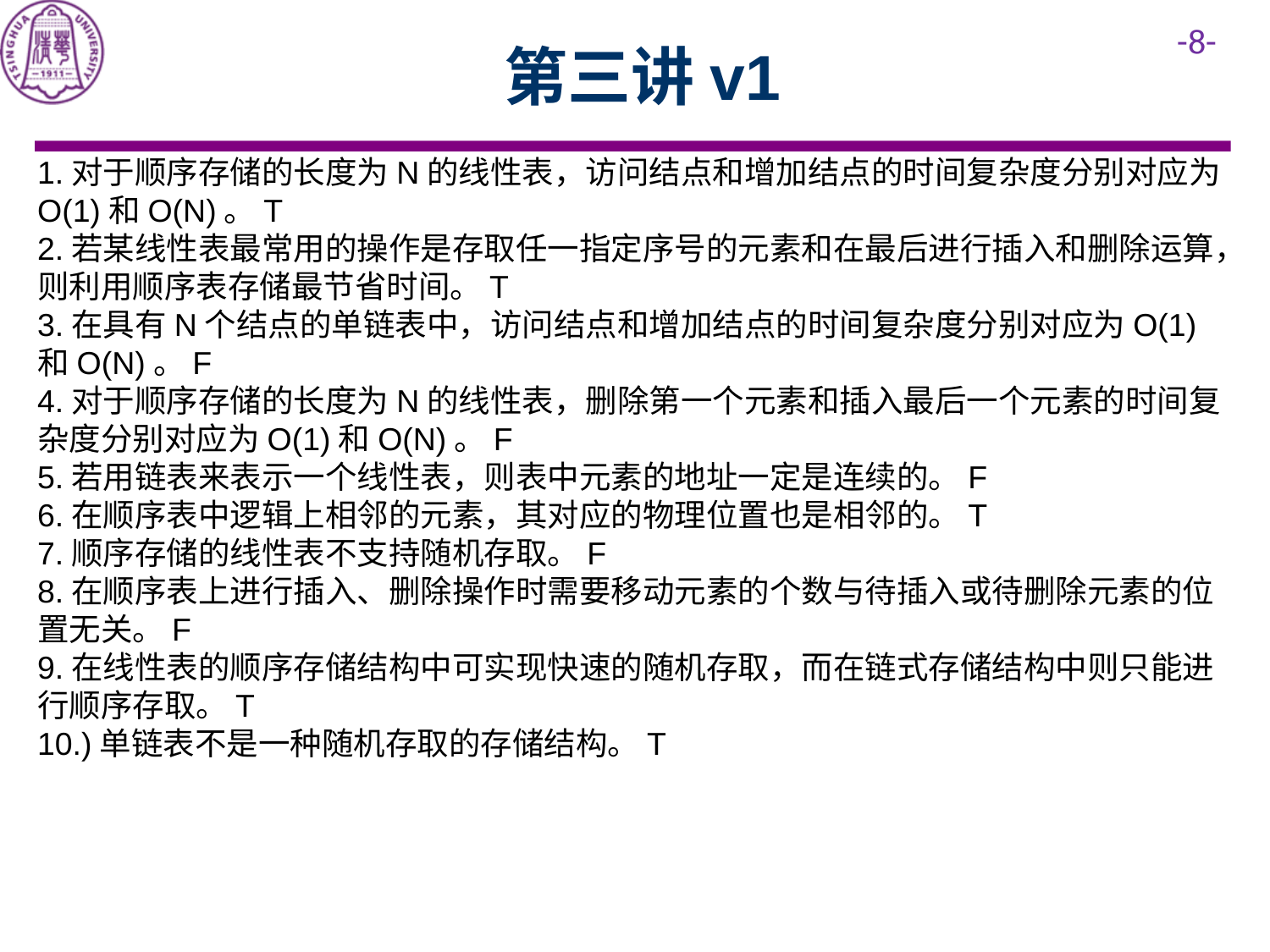

# 第三讲v1
1.对于顺序存储的长度为N的线性表，访问结点和增加结点的时间复杂度分别对应为O(1)和O(N)。T
2.若某线性表最常用的操作是存取任一指定序号的元素和在最后进行插入和删除运算，则利用顺序表存储最节省时间。T
3.在具有N个结点的单链表中，访问结点和增加结点的时间复杂度分别对应为O(1)和O(N)。F
4.对于顺序存储的长度为N的线性表，删除第一个元素和插入最后一个元素的时间复杂度分别对应为O(1)和O(N)。F
5.若用链表来表示一个线性表，则表中元素的地址一定是连续的。F
6.在顺序表中逻辑上相邻的元素，其对应的物理位置也是相邻的。T
7.顺序存储的线性表不支持随机存取。F
8.在顺序表上进行插入、删除操作时需要移动元素的个数与待插入或待删除元素的位置无关。F
9.在线性表的顺序存储结构中可实现快速的随机存取，而在链式存储结构中则只能进行顺序存取。T
10.)单链表不是一种随机存取的存储结构。T